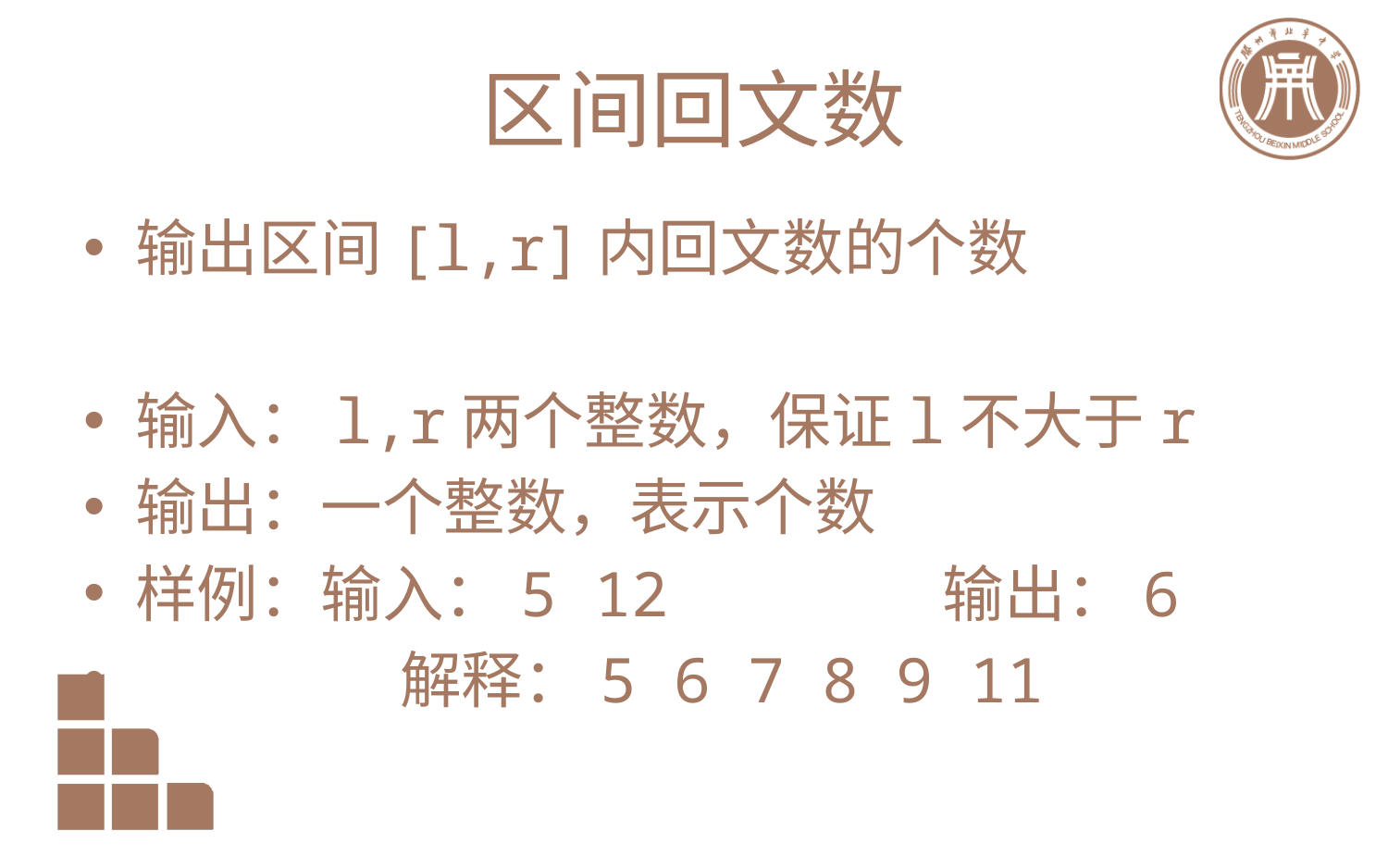

# 区间回文数
输出区间[l,r]内回文数的个数

输入：l,r两个整数，保证l不大于r
输出：一个整数，表示个数
样例：输入：5 12       输出：6
                  解释：5 6 7 8 9 11